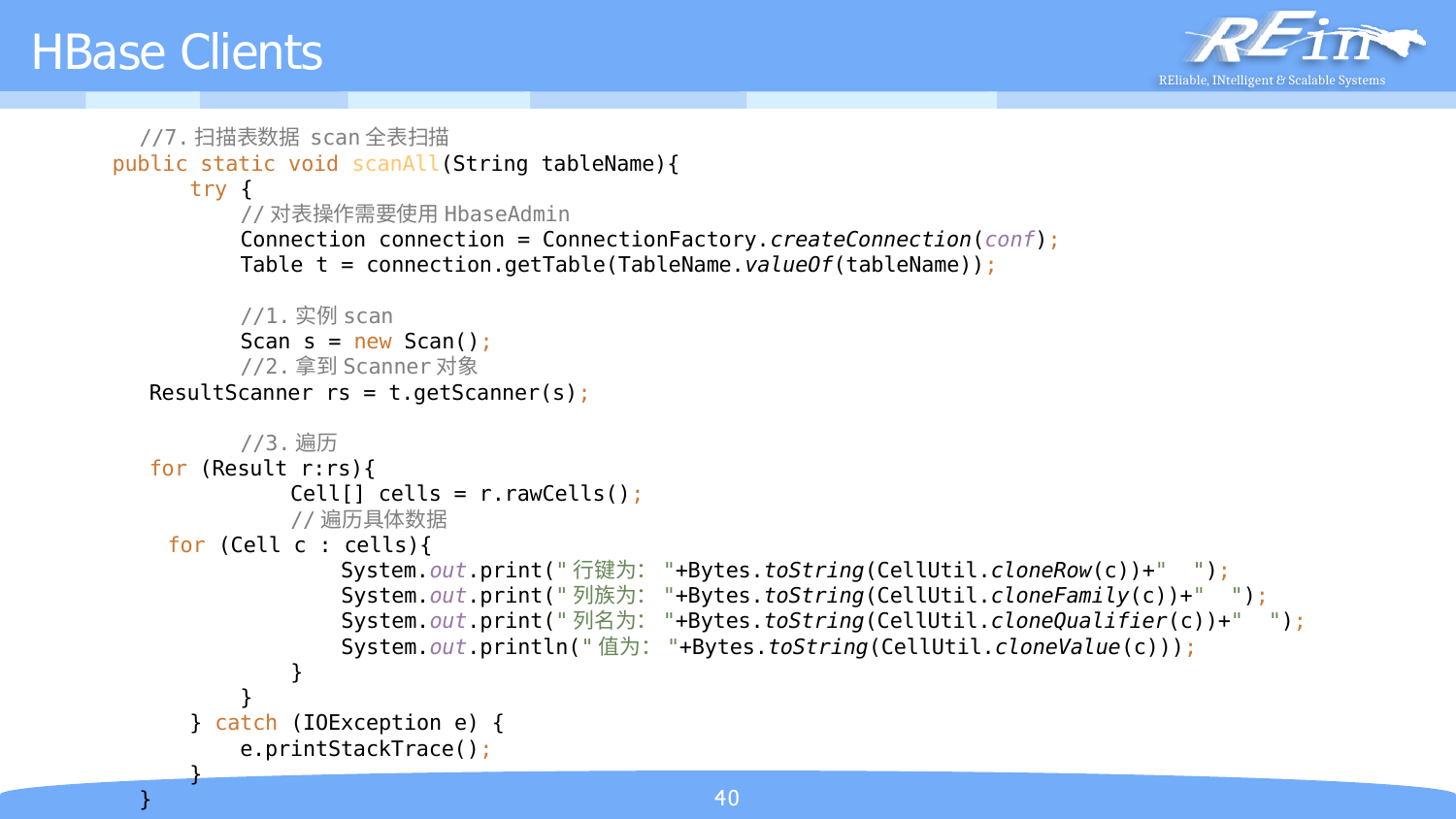

# HBase Clients
    //7.扫描表数据 scan全表扫描
    public static void scanAll(String tableName){
        try {
            //对表操作需要使用HbaseAdmin
            Connection connection = ConnectionFactory.createConnection(conf);
            Table t = connection.getTable(TableName.valueOf(tableName));
            //1.实例scan
            Scan s = new Scan();
            //2.拿到Scanner对象
            ResultScanner rs = t.getScanner(s);
            //3.遍历
            for (Result r:rs){
                Cell[] cells = r.rawCells();
                //遍历具体数据
                for (Cell c : cells){
                    System.out.print("行键为："+Bytes.toString(CellUtil.cloneRow(c))+"  ");
                    System.out.print("列族为："+Bytes.toString(CellUtil.cloneFamily(c))+"  ");
                    System.out.print("列名为："+Bytes.toString(CellUtil.cloneQualifier(c))+"  ");
                    System.out.println("值为："+Bytes.toString(CellUtil.cloneValue(c)));
                }
            }
        } catch (IOException e) {
            e.printStackTrace();
        }
    }
40